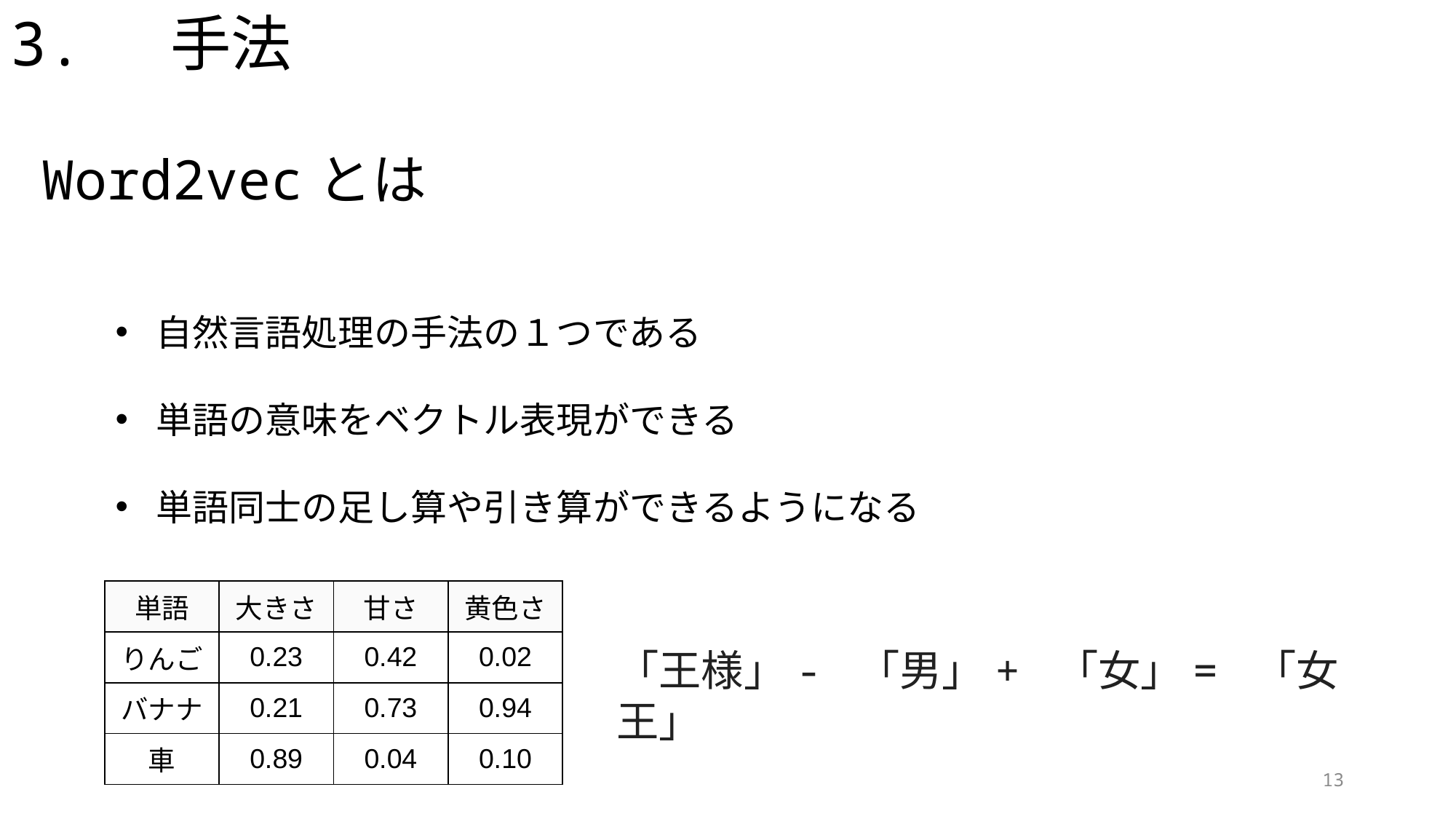

3.  手法
Word2vecとは
自然言語処理の手法の１つである
単語の意味をベクトル表現ができる
単語同士の足し算や引き算ができるようになる
| 単語 | 大きさ | 甘さ | 黄色さ |
| --- | --- | --- | --- |
| りんご | 0.23 | 0.42 | 0.02 |
| バナナ | 0.21 | 0.73 | 0.94 |
| 車 | 0.89 | 0.04 | 0.10 |
「王様」- 「男」+ 「女」= 「女王」
13